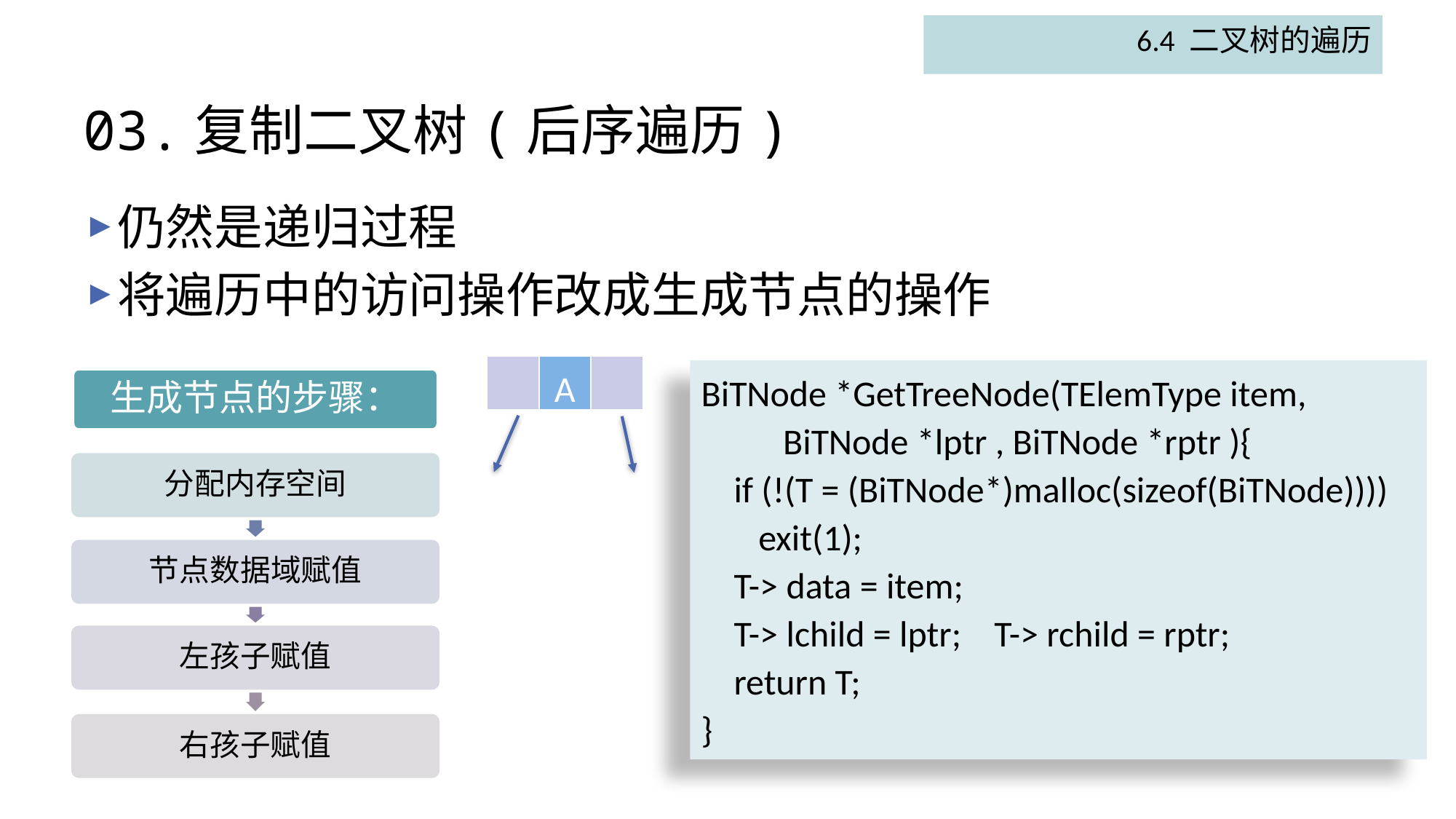

6.4 二叉树的遍历
# 03.复制二叉树(后序遍历)
仍然是递归过程
将遍历中的访问操作改成生成节点的操作
|  |  |  |
| --- | --- | --- |
A
BiTNode *GetTreeNode(TElemType item,
          BiTNode *lptr , BiTNode *rptr ){
    if (!(T = (BiTNode*)malloc(sizeof(BiTNode))))
       exit(1);
    T-> data = item;
    T-> lchild = lptr;    T-> rchild = rptr;
    return T;
}
生成节点的步骤：
分配内存空间

节点数据域赋值

左孩子赋值

右孩子赋值